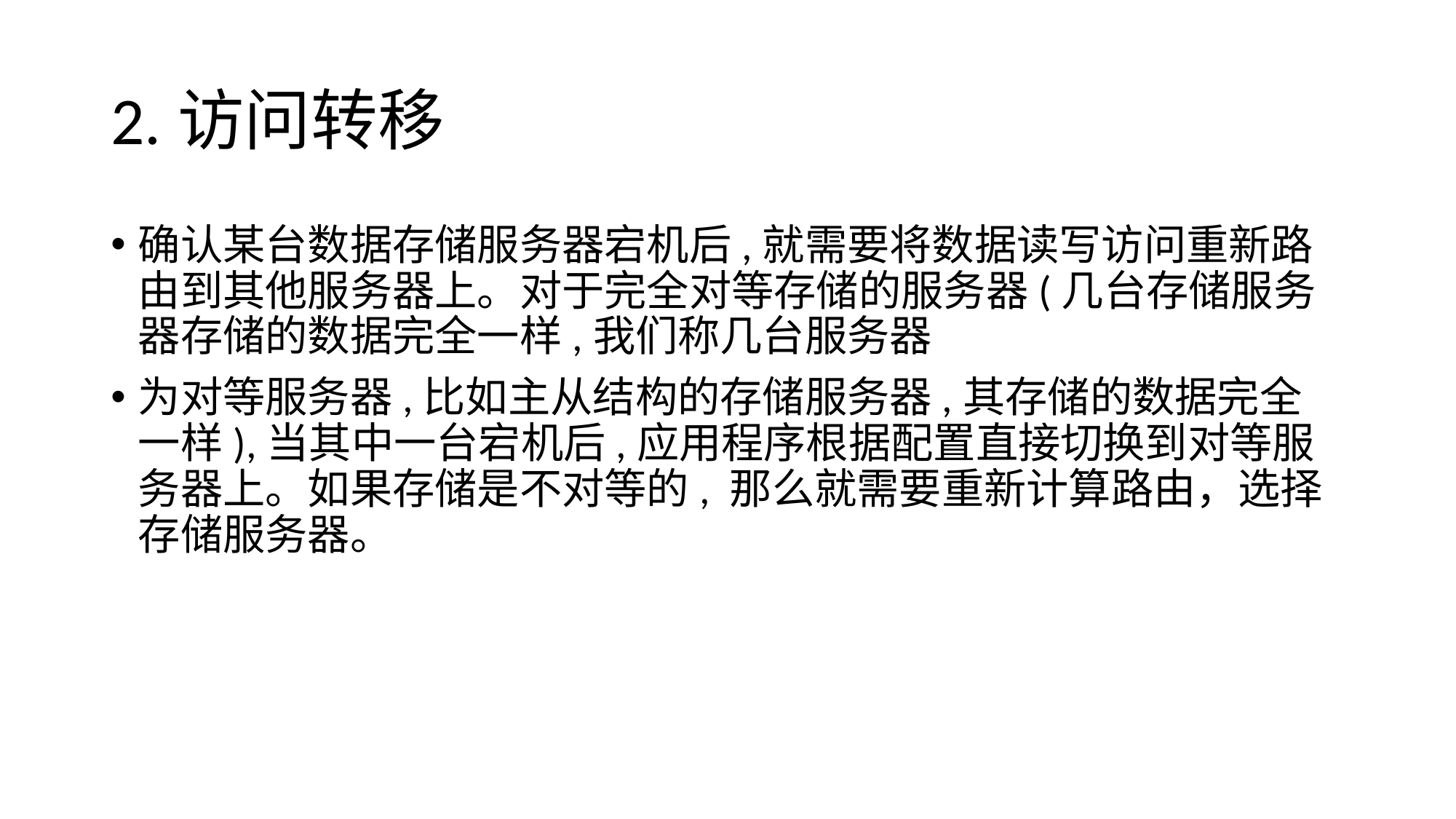

# 2.访问转移
确认某台数据存储服务器宕机后,就需要将数据读写访问重新路由到其他服务器上。对于完全对等存储的服务器(几台存储服务器存储的数据完全一样,我们称几台服务器
为对等服务器,比如主从结构的存储服务器,其存储的数据完全一样),当其中一台宕机后,应用程序根据配置直接切换到对等服务器上。如果存储是不对等的, 那么就需要重新计算路由，选择存储服务器。